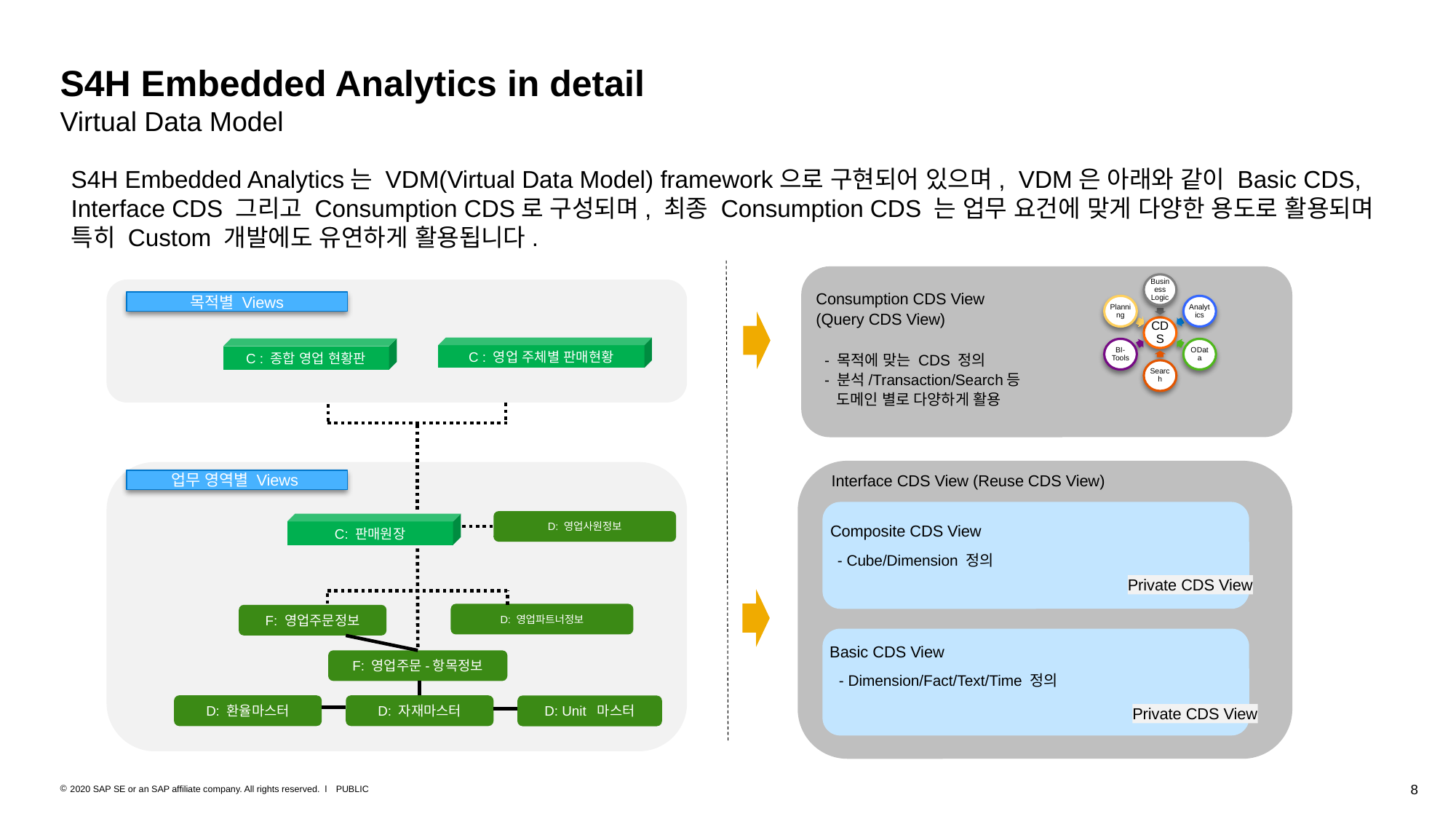

S4H Embedded Analytics in detail
Virtual Data Model
S4H Embedded Analytics는 VDM(Virtual Data Model) framework으로 구현되어 있으며,  VDM은 아래와 같이 Basic CDS, Interface CDS 그리고 Consumption CDS로 구성되며, 최종 Consumption CDS 는 업무 요건에 맞게 다양한 용도로 활용되며 특히 Custom 개발에도 유연하게 활용됩니다.

CDS

Business Logic

Analytics

OData

Search

BI-Tools

Planning

Consumption CDS View
(Query CDS View)

  - 목적에 맞는 CDS 정의
  - 분석/Transaction/Search등
    도메인 별로 다양하게 활용
목적별 Views

C : 영업 주체별 판매현황
C : 종합 영업 현황판

업무 영역별 Views
Interface CDS View (Reuse CDS View)

D: 영업사원정보
C: 판매원장
Composite CDS View
- Cube/Dimension 정의
Private CDS View

D: 영업파트너정보
F: 영업주문정보

Basic CDS View
F: 영업주문-항목정보
- Dimension/Fact/Text/Time 정의
D: 환율마스터
D: 자재마스터
D: Unit  마스터
Private CDS View